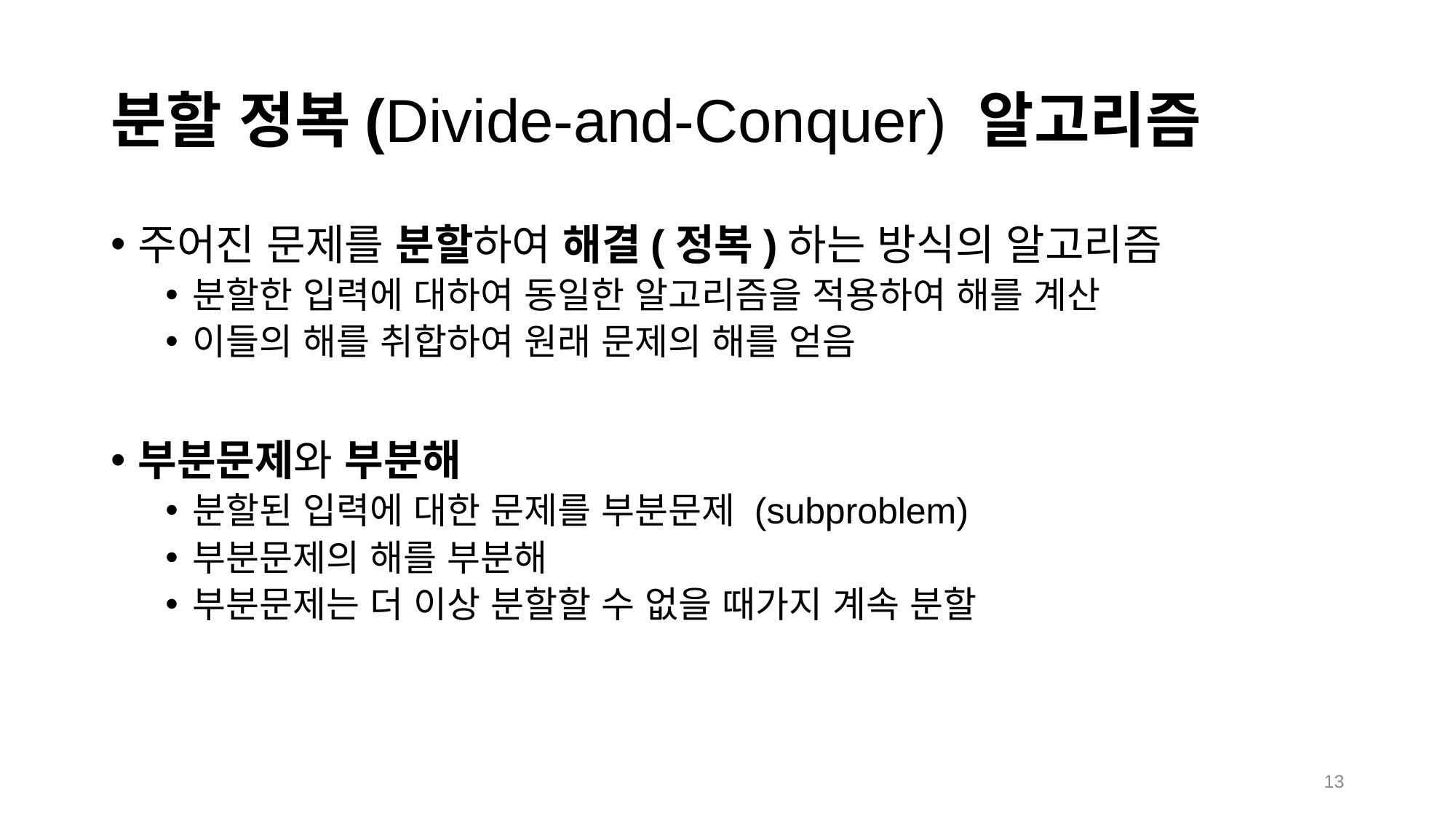

# 분할 정복(Divide-and-Conquer) 알고리즘
주어진 문제를 분할하여 해결(정복)하는 방식의 알고리즘
분할한 입력에 대하여 동일한 알고리즘을 적용하여 해를 계산
이들의 해를 취합하여 원래 문제의 해를 얻음

부분문제와 부분해
분할된 입력에 대한 문제를 부분문제 (subproblem)
부분문제의 해를 부분해
부분문제는 더 이상 분할할 수 없을 때가지 계속 분할

13